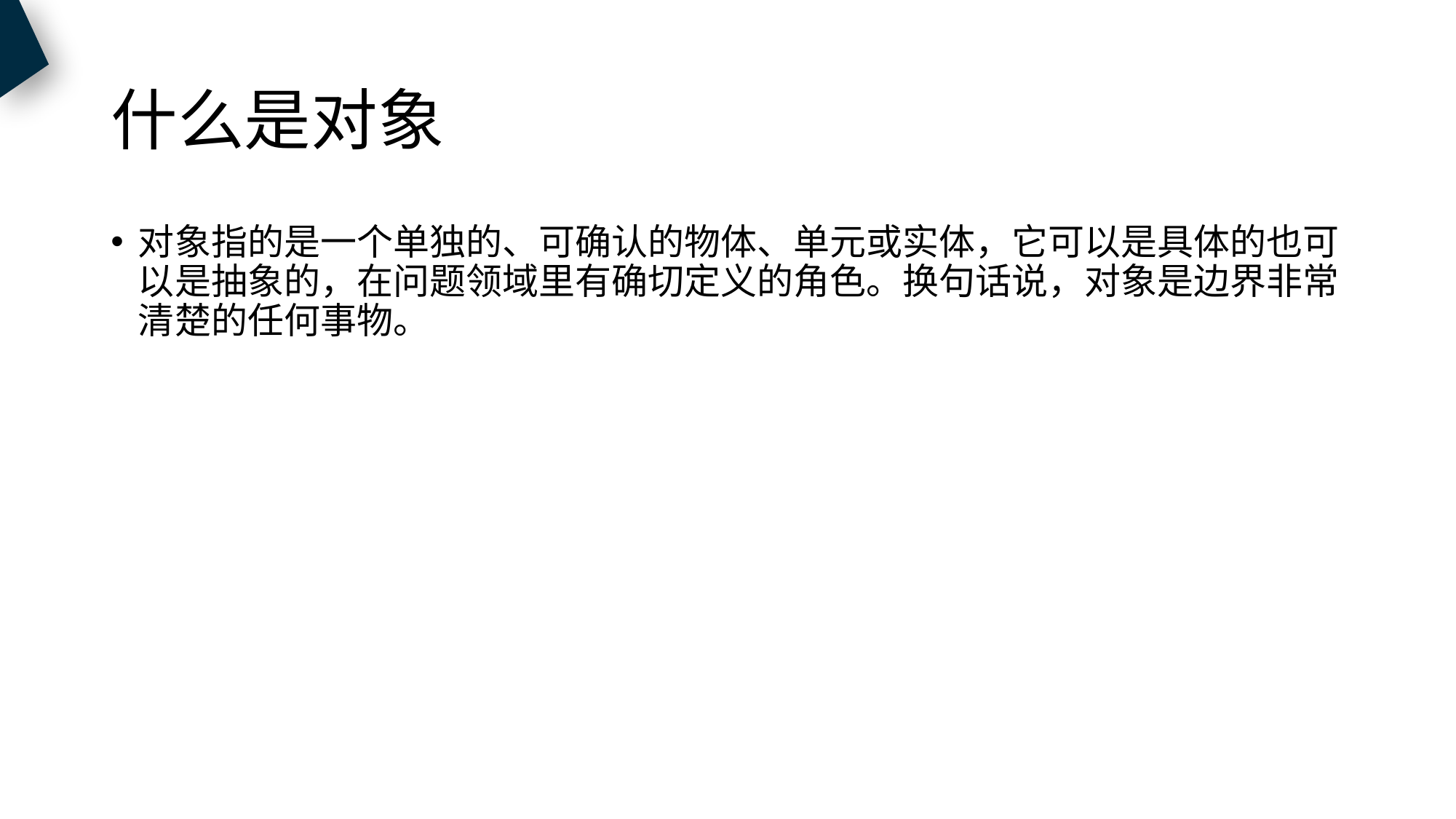

# 什么是对象
对象指的是一个单独的、可确认的物体、单元或实体，它可以是具体的也可以是抽象的，在问题领域里有确切定义的角色。换句话说，对象是边界非常清楚的任何事物。